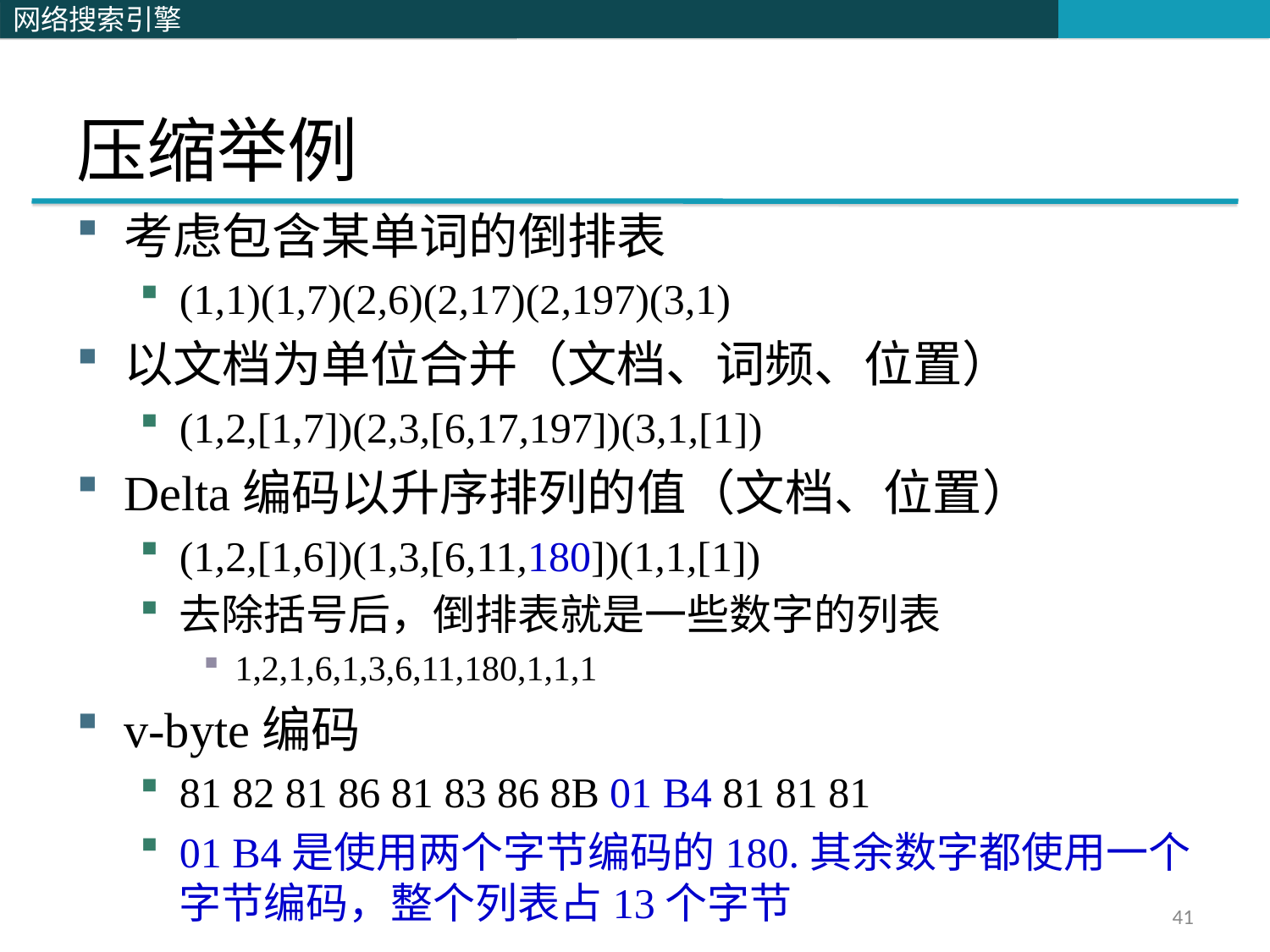

# 压缩举例
考虑包含某单词的倒排表
(1,1)(1,7)(2,6)(2,17)(2,197)(3,1)
以文档为单位合并（文档、词频、位置）
(1,2,[1,7])(2,3,[6,17,197])(3,1,[1])
Delta编码以升序排列的值（文档、位置）
(1,2,[1,6])(1,3,[6,11,180])(1,1,[1])
去除括号后，倒排表就是一些数字的列表
1,2,1,6,1,3,6,11,180,1,1,1
v-byte编码
81 82 81 86 81 83 86 8B 01 B4 81 81 81
01 B4是使用两个字节编码的180.其余数字都使用一个字节编码，整个列表占13个字节
41